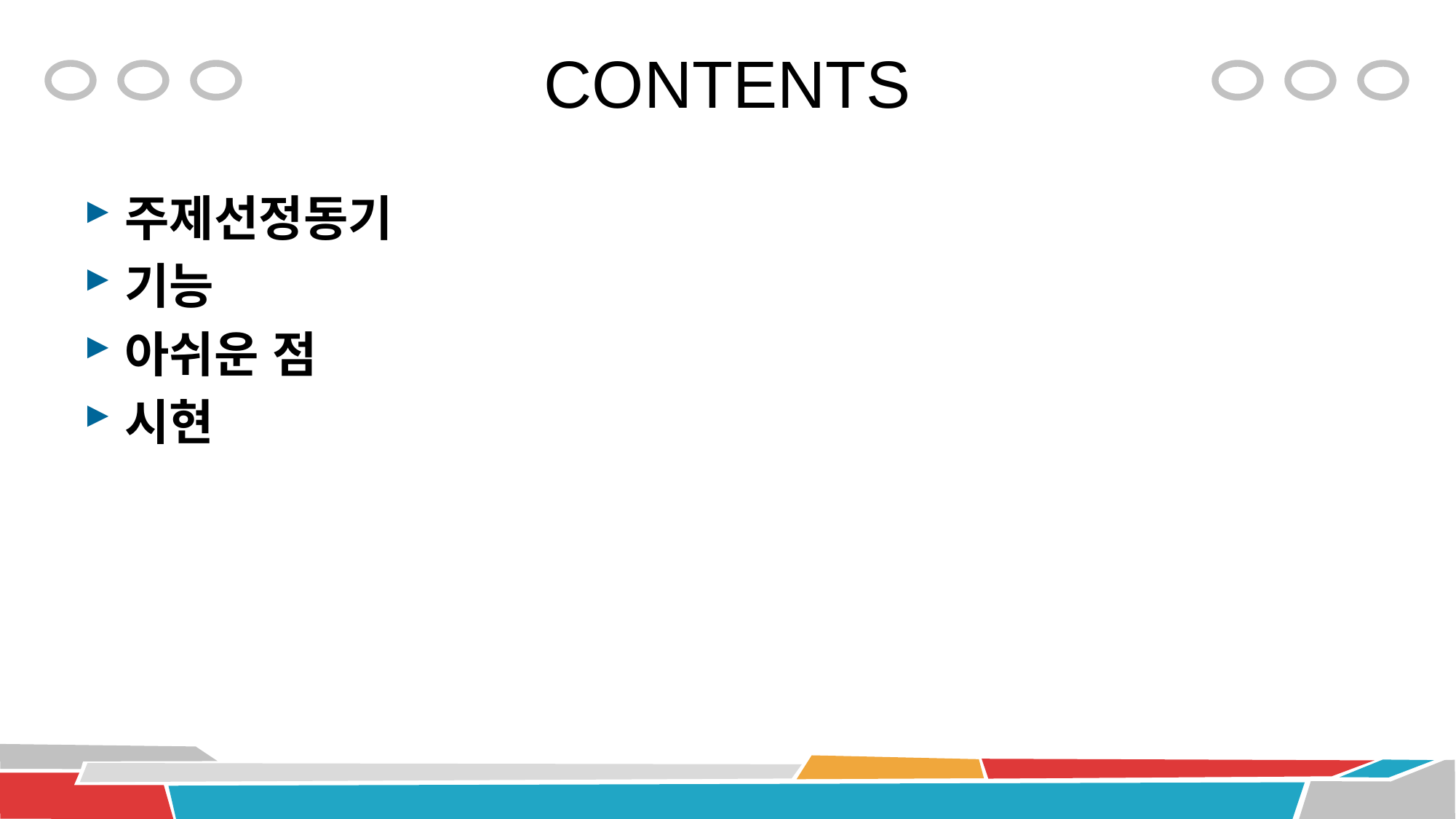

# CONTENTS
주제선정동기
기능
아쉬운 점
시현